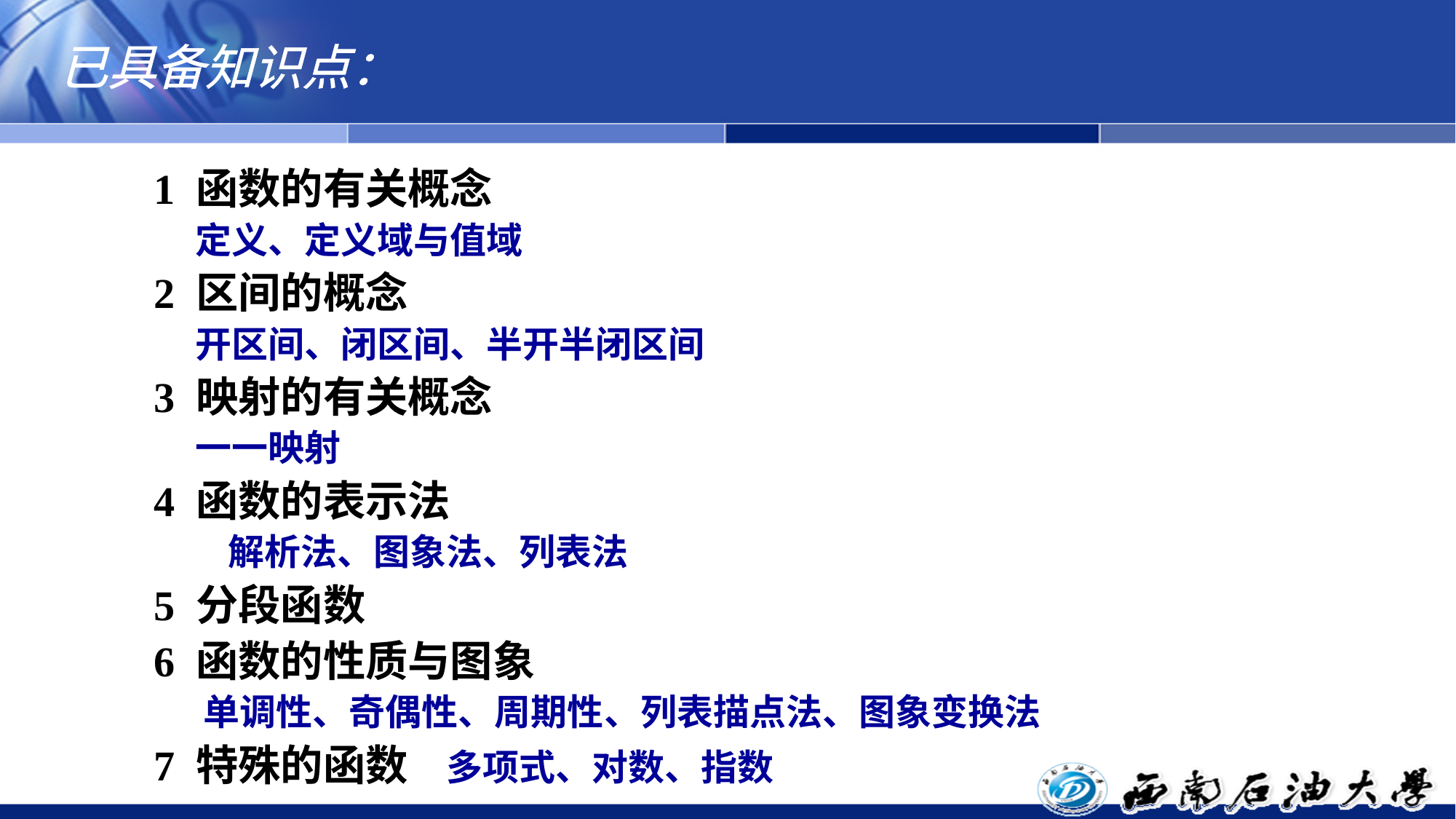

已具备知识点：
1 函数的有关概念
    定义、定义域与值域
2 区间的概念
    开区间、闭区间、半开半闭区间
3 映射的有关概念
    一一映射
4 函数的表示法
        解析法、图象法、列表法
5 分段函数
6 函数的性质与图象
     单调性、奇偶性、周期性、列表描点法、图象变换法
7 特殊的函数    多项式、对数、指数